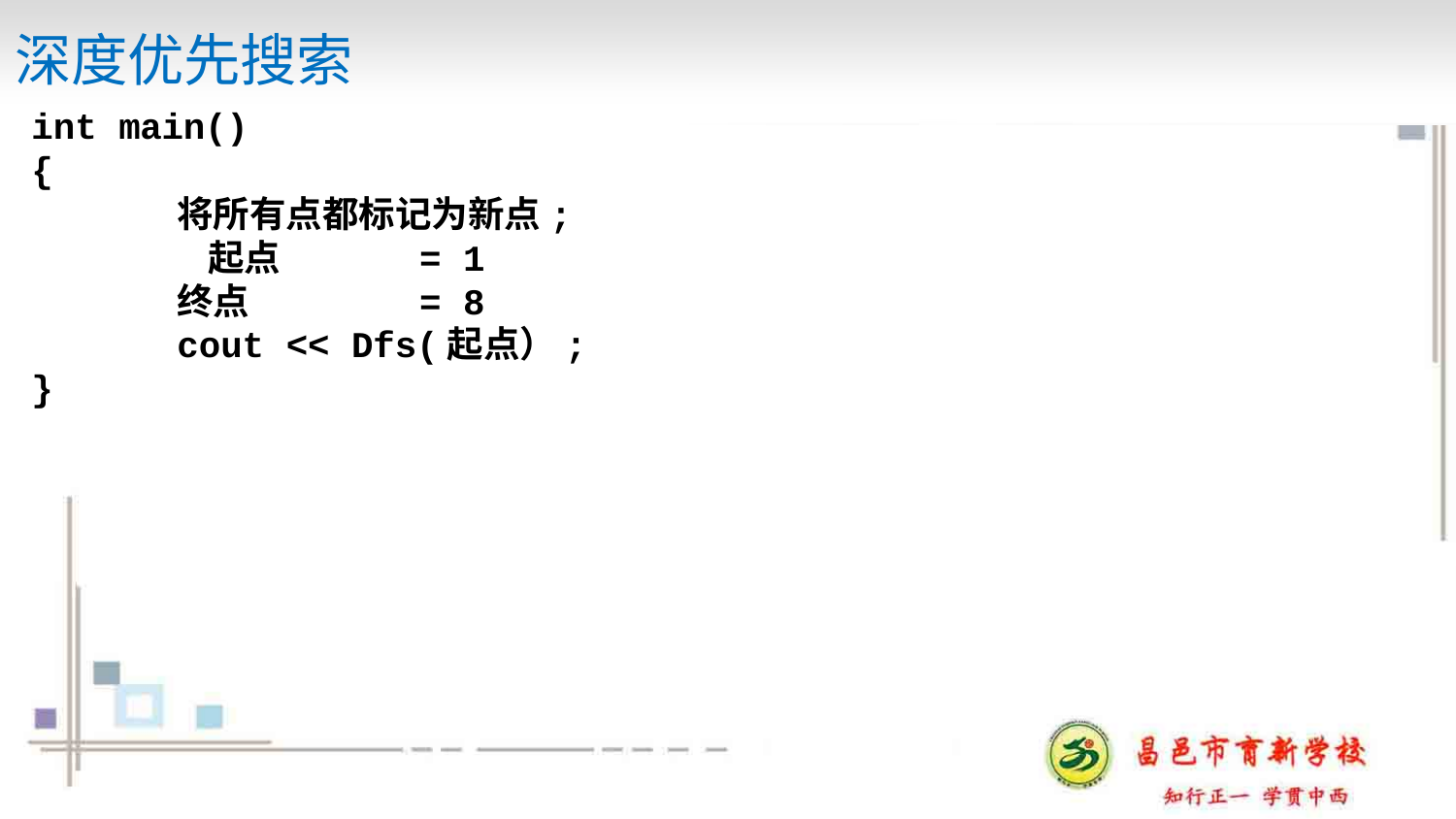

# 深度优先搜索
int main()
{
将所有点都标记为新点; 起点	= 1
终点	= 8
cout << Dfs(起点）;
}
10